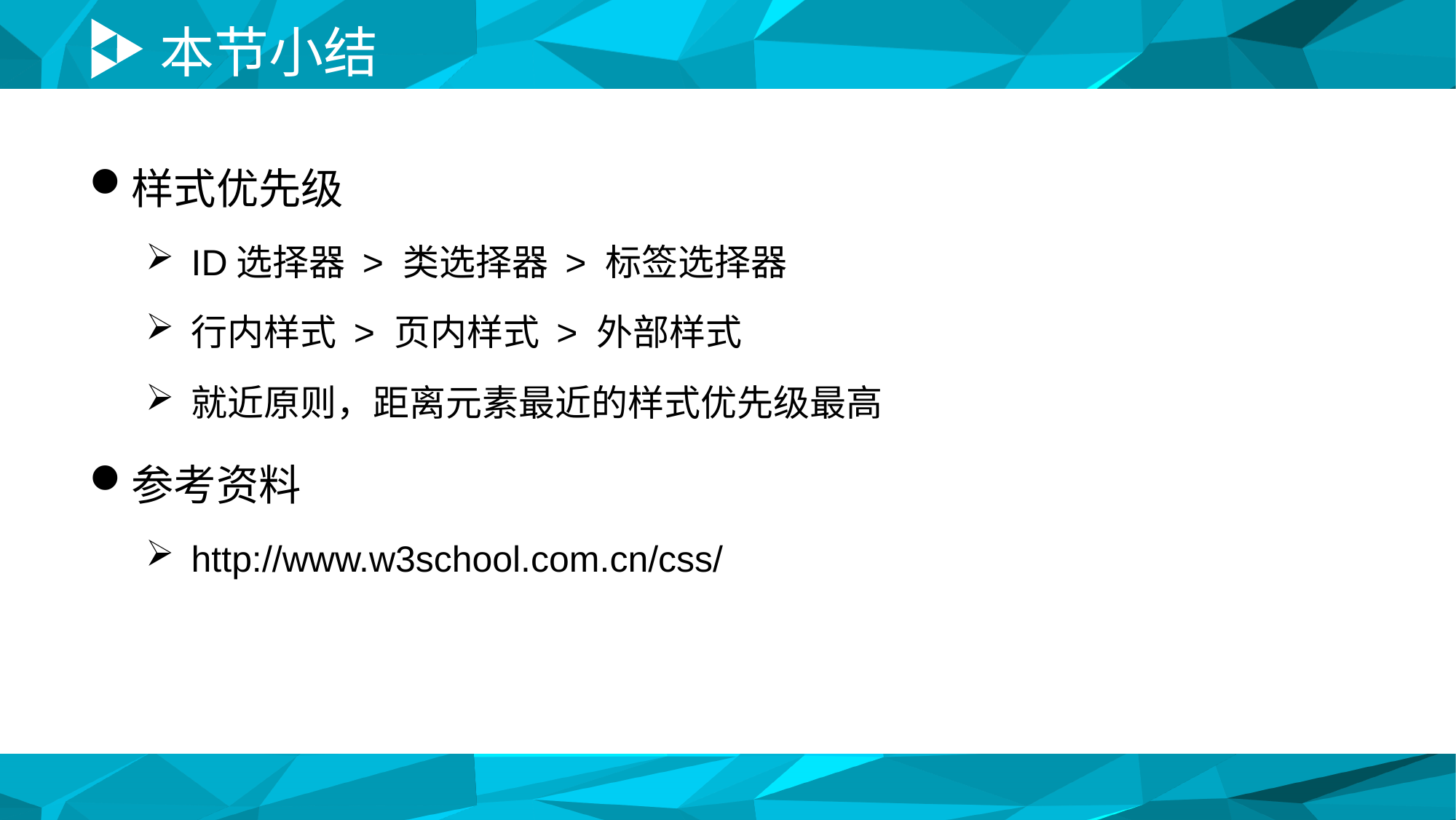

# 本节小结
样式优先级
ID选择器 > 类选择器 > 标签选择器
行内样式 > 页内样式 > 外部样式
就近原则，距离元素最近的样式优先级最高
参考资料
http://www.w3school.com.cn/css/